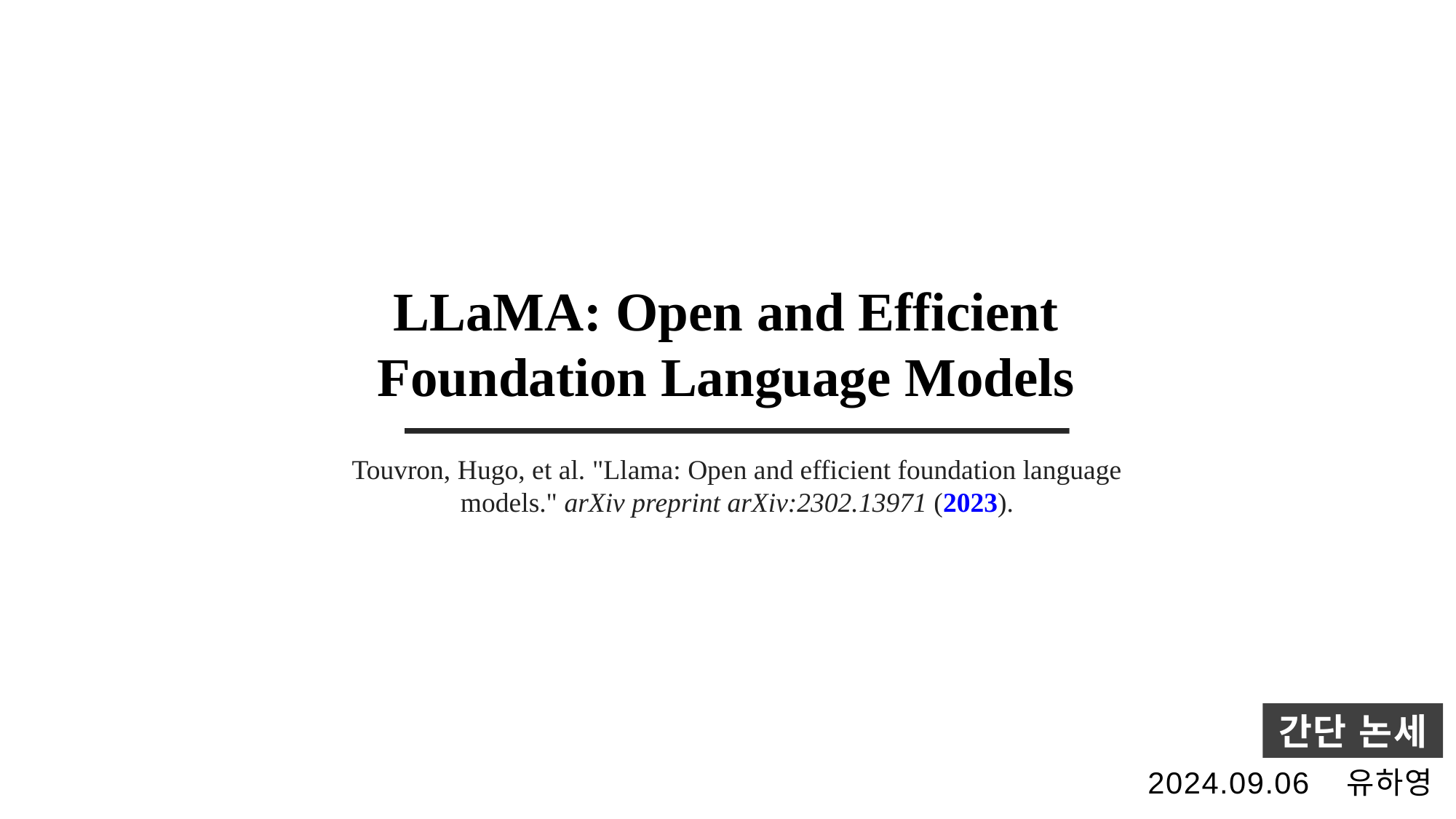

LLaMA: Open and Efficient Foundation Language Models

Touvron, Hugo, et al. "Llama: Open and efficient foundation language models." arXiv preprint arXiv:2302.13971 (2023).
간단 논세
2024.09.06   유하영